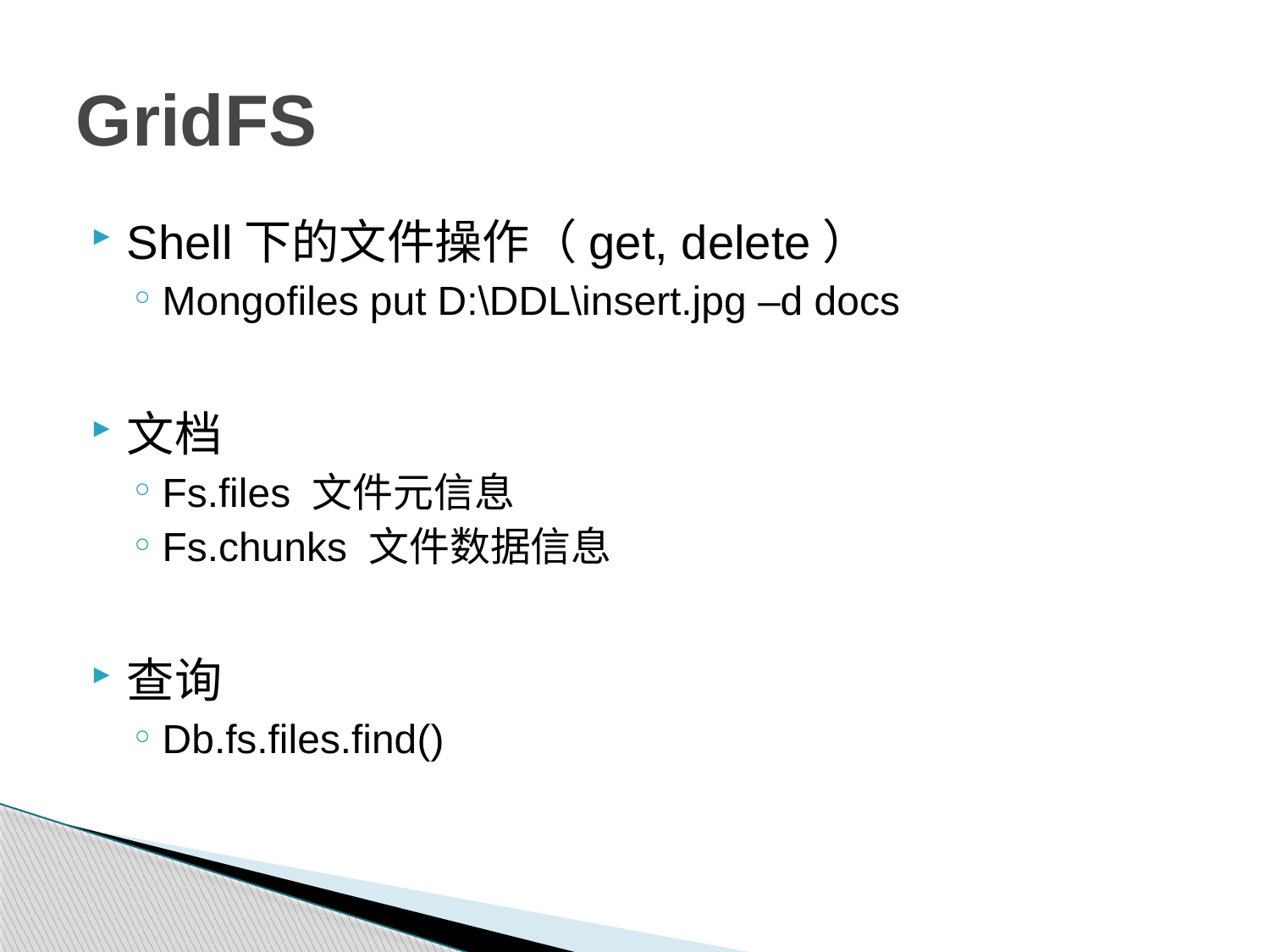

# GridFS
Shell下的文件操作（get, delete）
Mongofiles put D:\DDL\insert.jpg –d docs

文档
Fs.files 文件元信息
Fs.chunks 文件数据信息

查询
Db.fs.files.find()